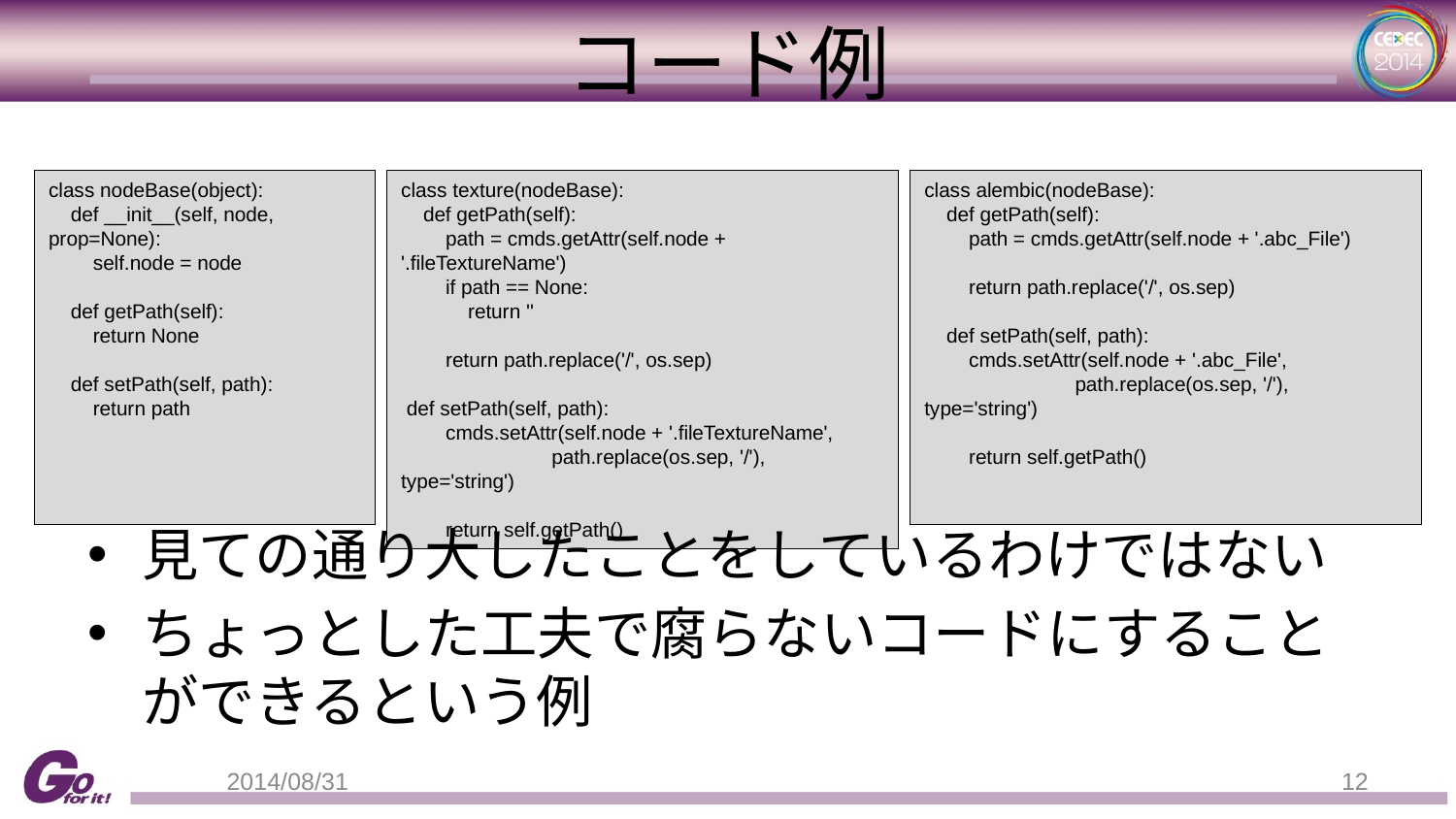

# コード例
class nodeBase(object):
    def __init__(self, node, prop=None):
        self.node = node

    def getPath(self):
        return None

    def setPath(self, path):
        return path

class texture(nodeBase):
    def getPath(self):
        path = cmds.getAttr(self.node + '.fileTextureName')
        if path == None:
            return ''

        return path.replace('/', os.sep)

 def setPath(self, path):
        cmds.setAttr(self.node + '.fileTextureName',
                           path.replace(os.sep, '/'), type='string')

        return self.getPath()
class alembic(nodeBase):
    def getPath(self):
        path = cmds.getAttr(self.node + '.abc_File')

        return path.replace('/', os.sep)

    def setPath(self, path):
        cmds.setAttr(self.node + '.abc_File',
                           path.replace(os.sep, '/'), type='string')

        return self.getPath()

見ての通り大したことをしているわけではない
ちょっとした工夫で腐らないコードにすることができるという例
2014/08/31
12